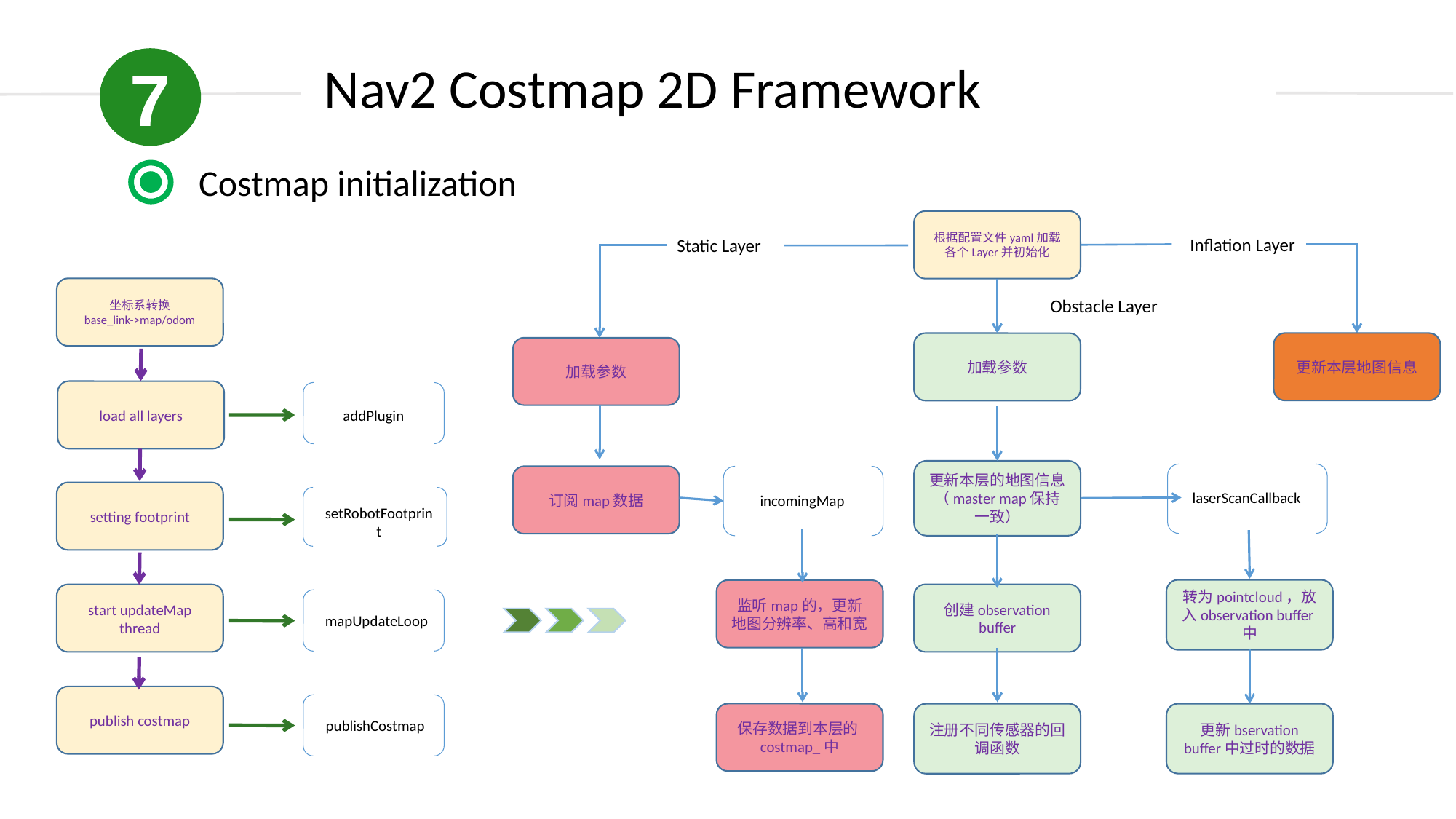

7
Nav2 Costmap 2D Framework
Costmap initialization

根据配置文件yaml加载各个Layer并初始化
Inflation Layer
Static Layer
Obstacle Layer
更新本层地图信息
加载参数
加载参数
更新本层的地图信息（master map保持一致）

laserScanCallback
订阅map数据

incomingMap
转为pointcloud，放入observation buffer中
监听map的，更新地图分辨率、高和宽
创建observation buffer
保存数据到本层的costmap_中
更新bservation buffer中过时的数据
注册不同传感器的回调函数
坐标系转换
base_link->map/odom
load all layers

addPlugin
setting footprint

setRobotFootprint
start updateMap thread

mapUpdateLoop
publish costmap

publishCostmap